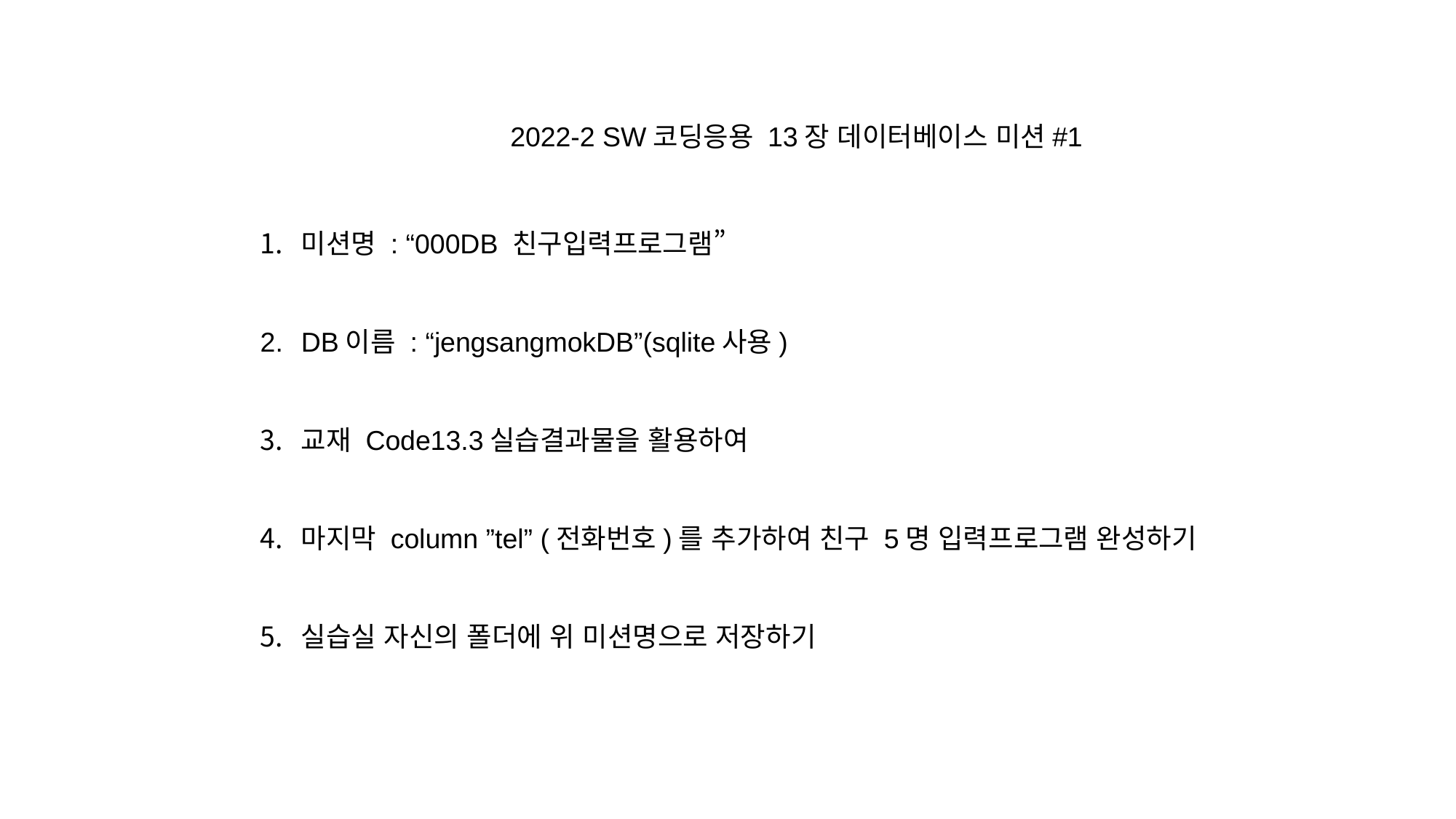

2022-2 SW코딩응용 13장 데이터베이스 미션#1
미션명 : “000DB 친구입력프로그램”

DB이름 : “jengsangmokDB”(sqlite사용)

교재 Code13.3실습결과물을 활용하여

마지막 column ”tel” (전화번호)를 추가하여 친구 5명 입력프로그램 완성하기

실습실 자신의 폴더에 위 미션명으로 저장하기